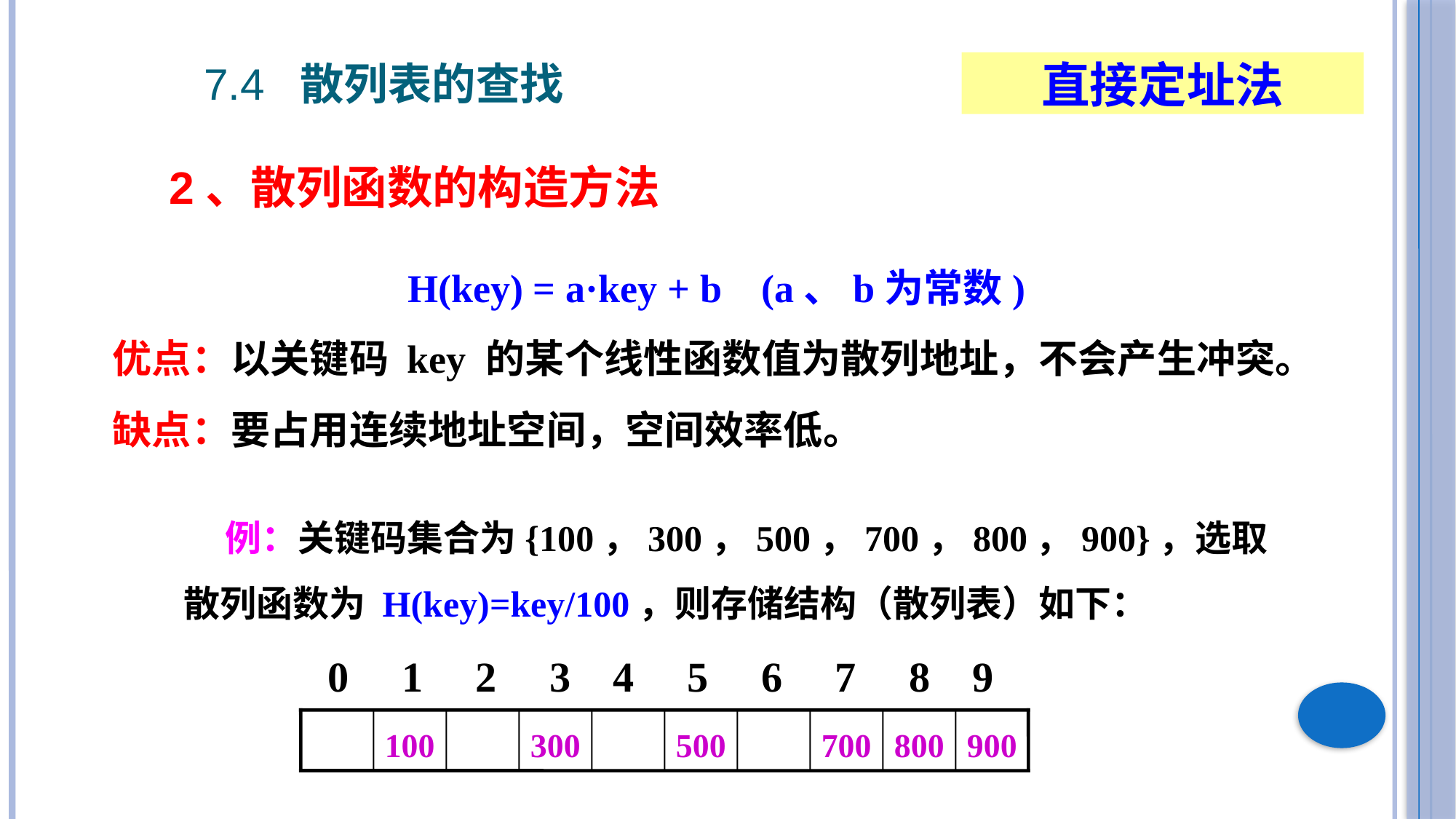

7.4  散列表的查找
直接定址法
2、散列函数的构造方法
H(key) = a·key + b    (a、b为常数)
优点：以关键码 key 的某个线性函数值为散列地址，不会产生冲突。
缺点：要占用连续地址空间，空间效率低。
    例：关键码集合为{100，300，500，700，800，900}，选取散列函数为 H(key)=key/100，则存储结构（散列表）如下：
0     1     2     3    4     5     6     7     8    9

100
300
500
700
800
900